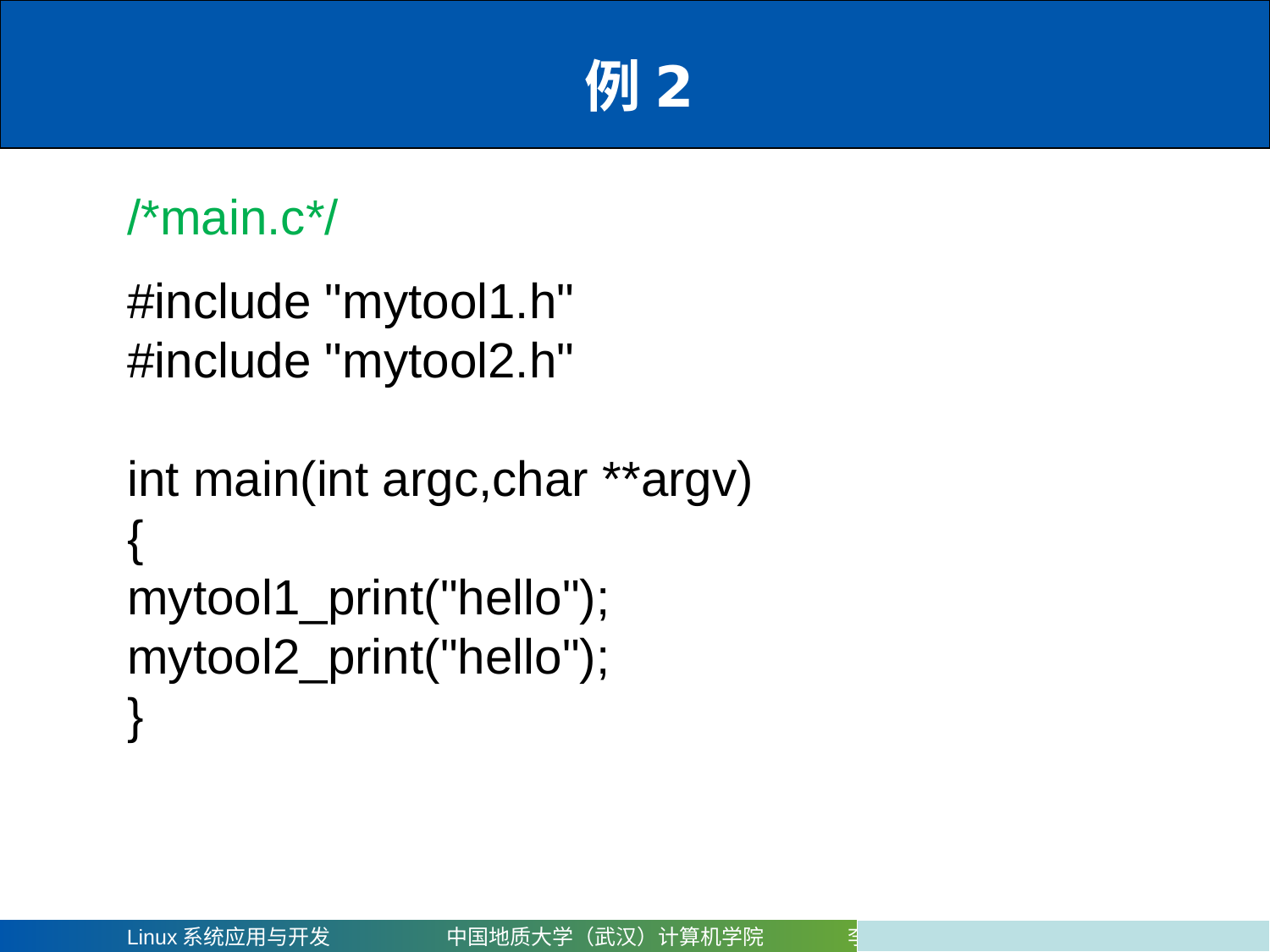

例2

/*main.c*/
#include "mytool1.h"
#include "mytool2.h"

int main(int argc,char **argv)
{
mytool1_print("hello");
mytool2_print("hello");
}